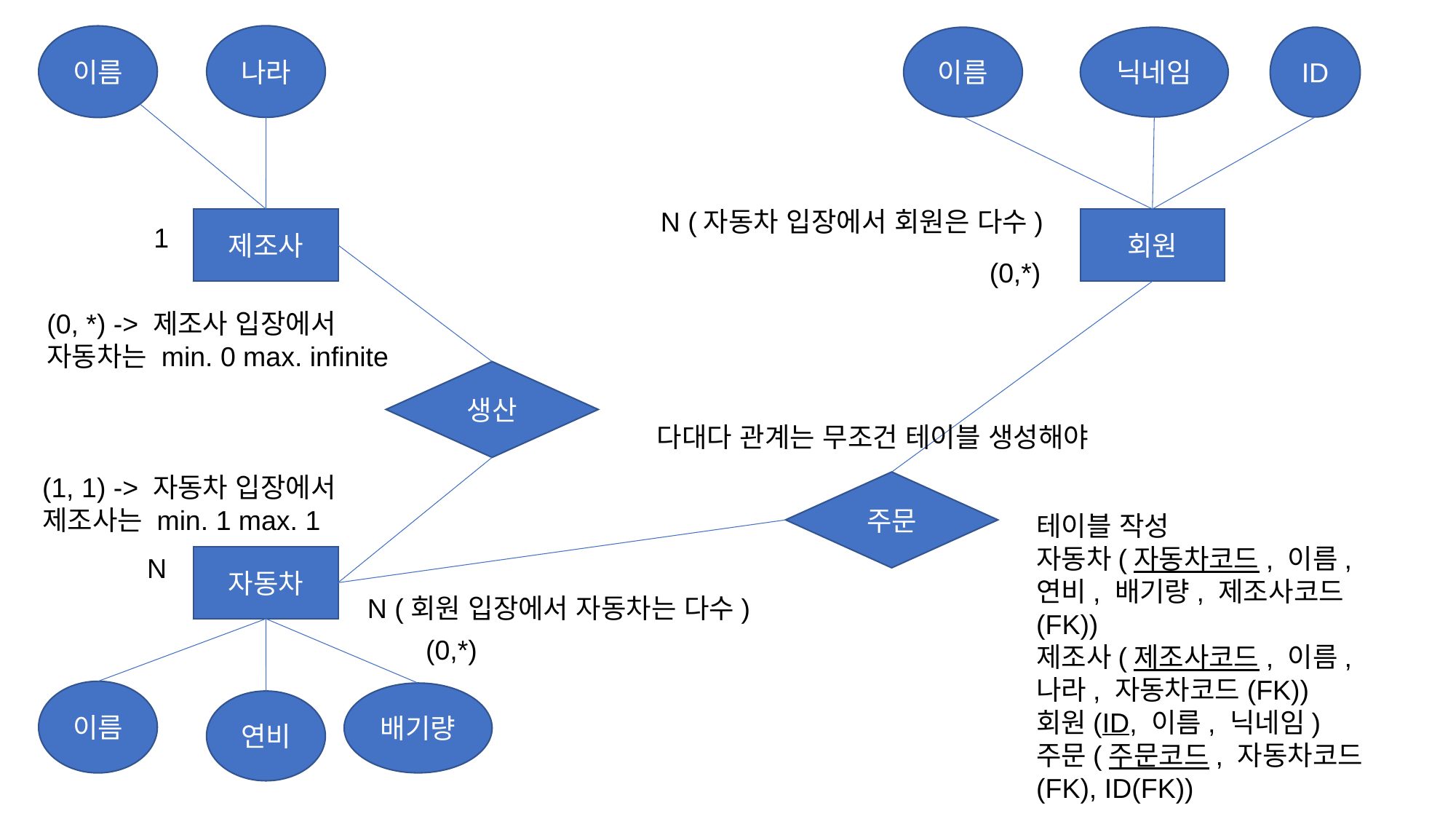

나라
이름
이름
닉네임
ID
N (자동차 입장에서 회원은 다수)
제조사
회원
1
(0,*)
(0, *) -> 제조사 입장에서
자동차는 min. 0 max. infinite
생산
다대다 관계는 무조건 테이블 생성해야
(1, 1) -> 자동차 입장에서
제조사는 min. 1 max. 1
주문
테이블 작성
자동차(자동차코드, 이름, 연비, 배기량, 제조사코드(FK))
제조사(제조사코드, 이름, 나라, 자동차코드(FK))
회원(ID, 이름, 닉네임)
주문(주문코드, 자동차코드(FK), ID(FK))
N
자동차
N (회원 입장에서 자동차는 다수)
(0,*)
이름
배기량
연비